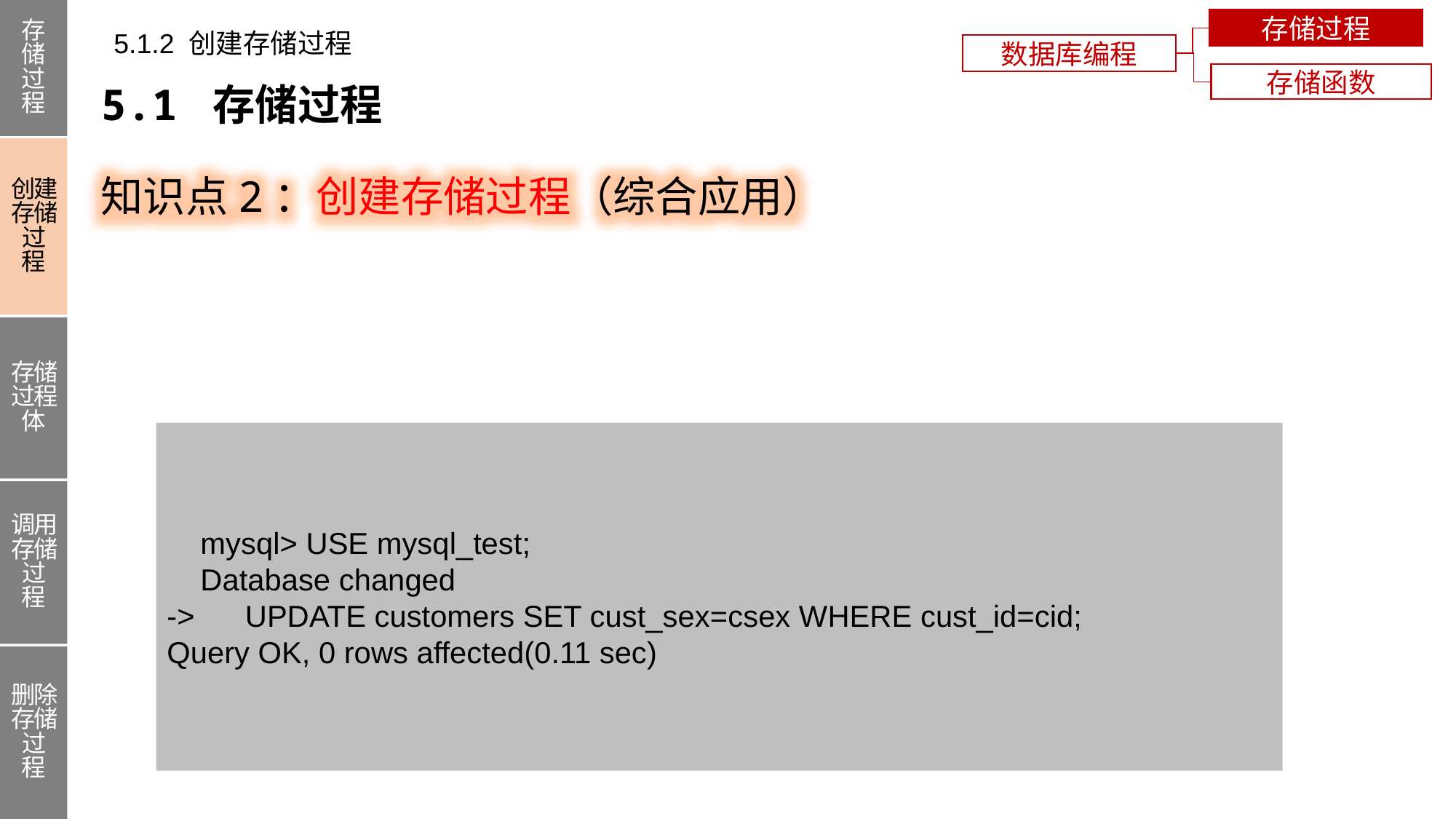

存储过程
创建存储过程
存储过程体
调用存储过程
删除存储过程
存储过程
5.1.2 创建存储过程
数据库编程
存储函数
5.1 存储过程
知识点2：创建存储过程（综合应用）
    mysql> USE mysql_test;
    Database changed
->      UPDATE customers SET cust_sex=csex WHERE cust_id=cid;
Query OK, 0 rows affected(0.11 sec)